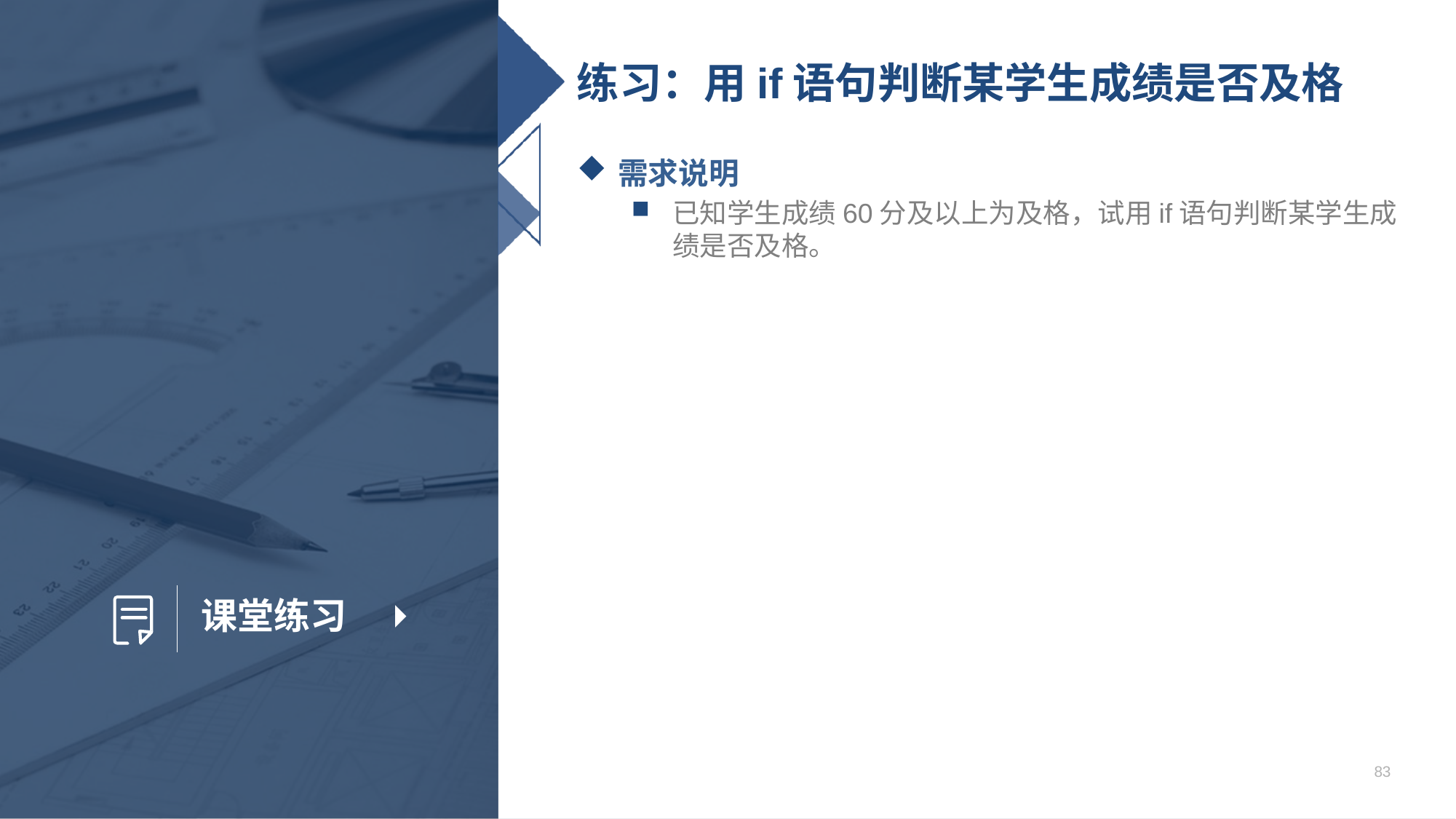

# 练习：用if语句判断某学生成绩是否及格
需求说明
已知学生成绩60分及以上为及格，试用if语句判断某学生成绩是否及格。

83